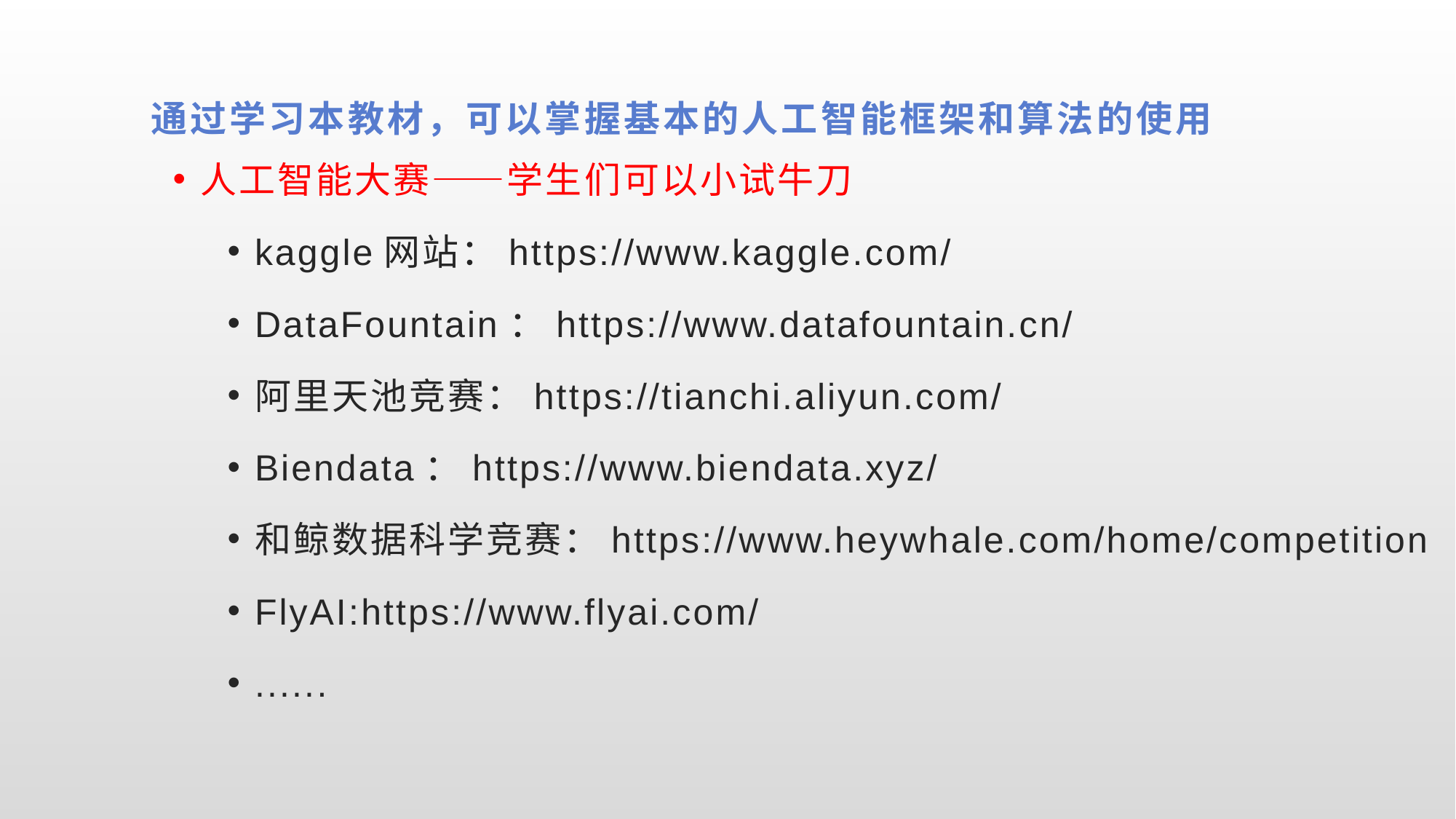

# 通过学习本教材，可以掌握基本的人工智能框架和算法的使用
人工智能大赛——学生们可以小试牛刀
kaggle网站：https://www.kaggle.com/
DataFountain：https://www.datafountain.cn/
阿里天池竞赛：https://tianchi.aliyun.com/
Biendata：https://www.biendata.xyz/
和鲸数据科学竞赛：https://www.heywhale.com/home/competition
FlyAI:https://www.flyai.com/
......